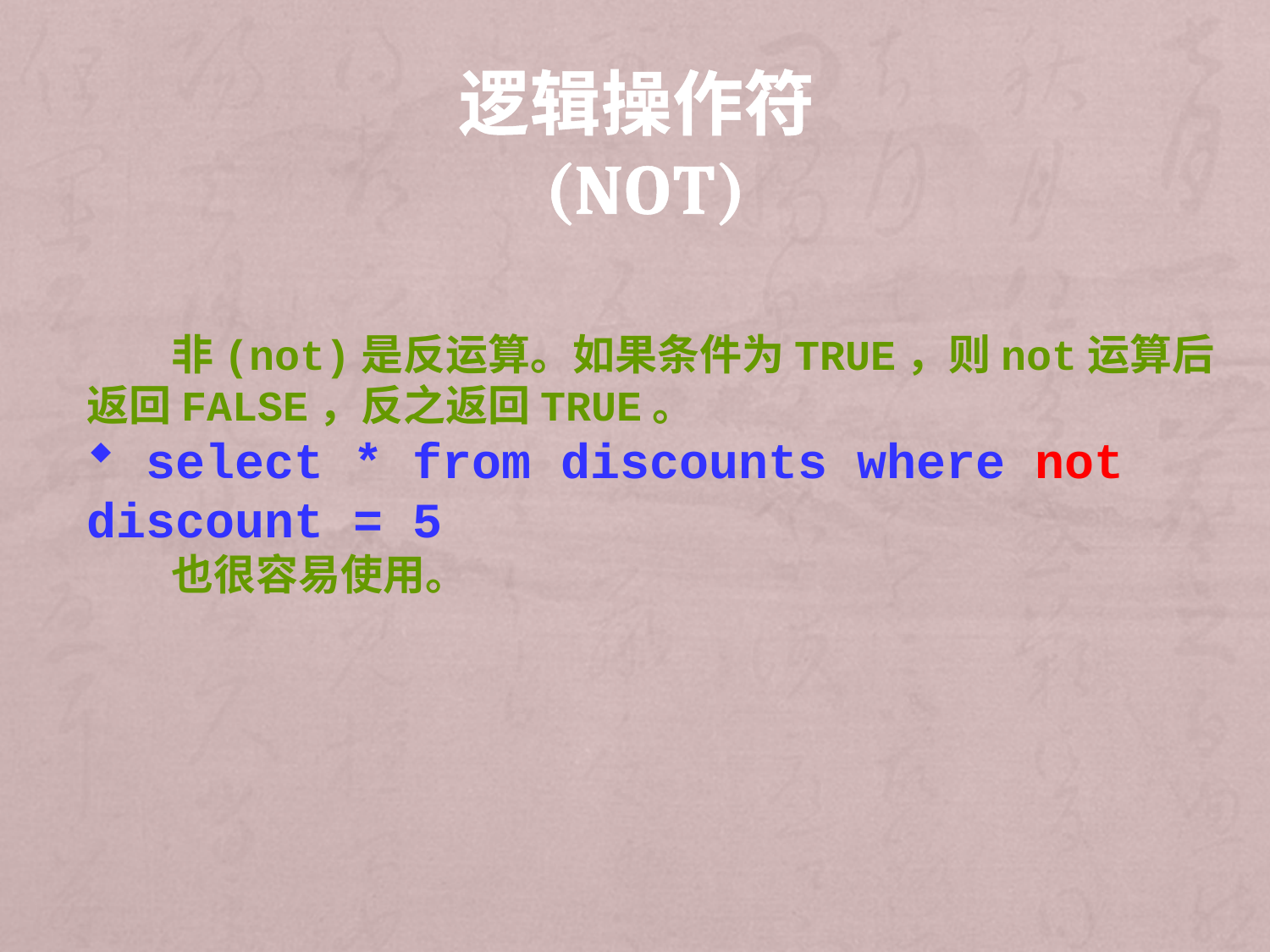

# 逻辑操作符(not)
　　非(not)是反运算。如果条件为TRUE，则not运算后返回FALSE，反之返回TRUE。
 select * from discounts where not discount = 5
　　也很容易使用。